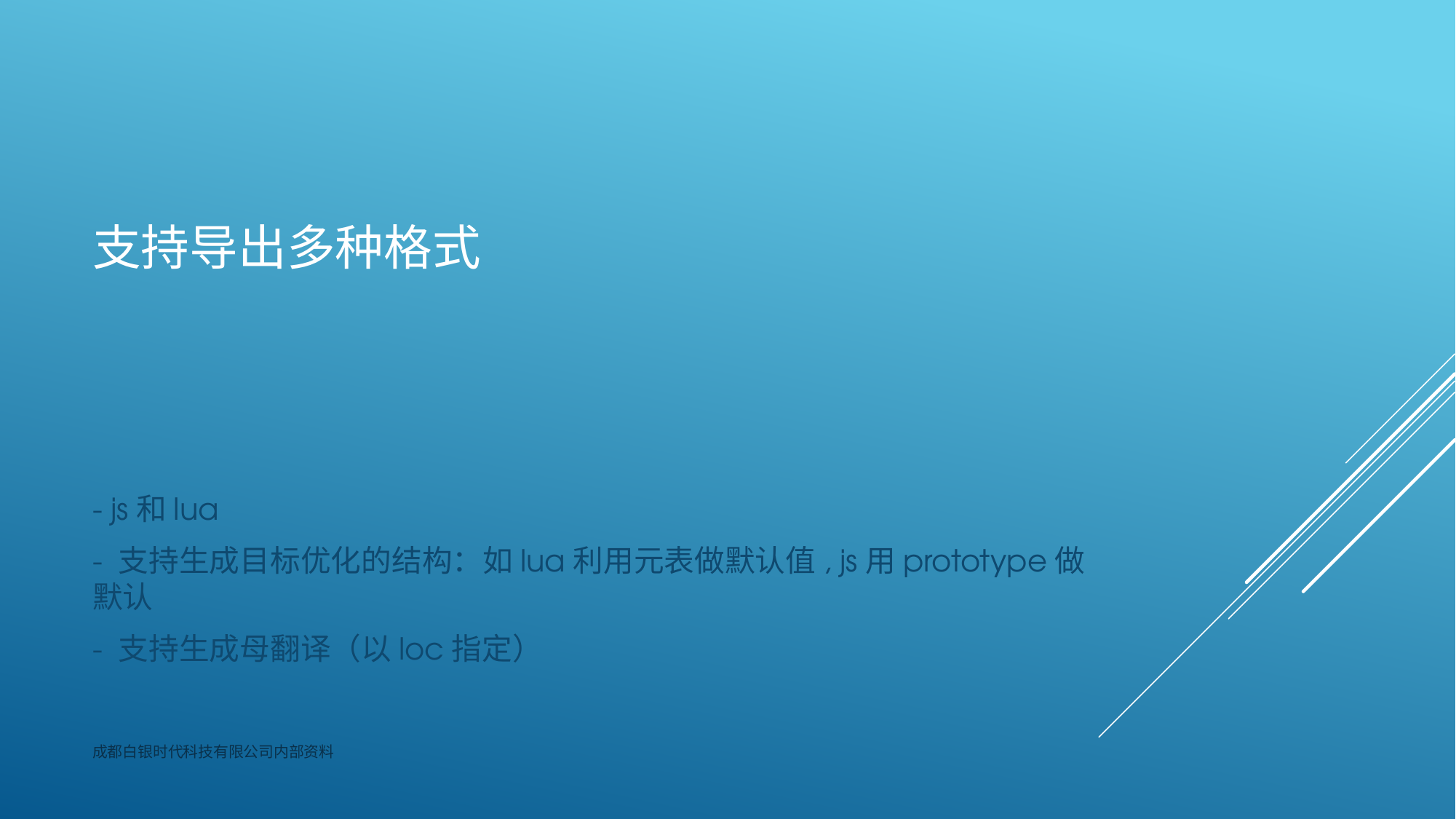

# 支持导出多种格式
- js和lua
- 支持生成目标优化的结构：如lua利用元表做默认值, js用prototype做默认
- 支持生成母翻译（以loc指定）

成都白银时代科技有限公司内部资料